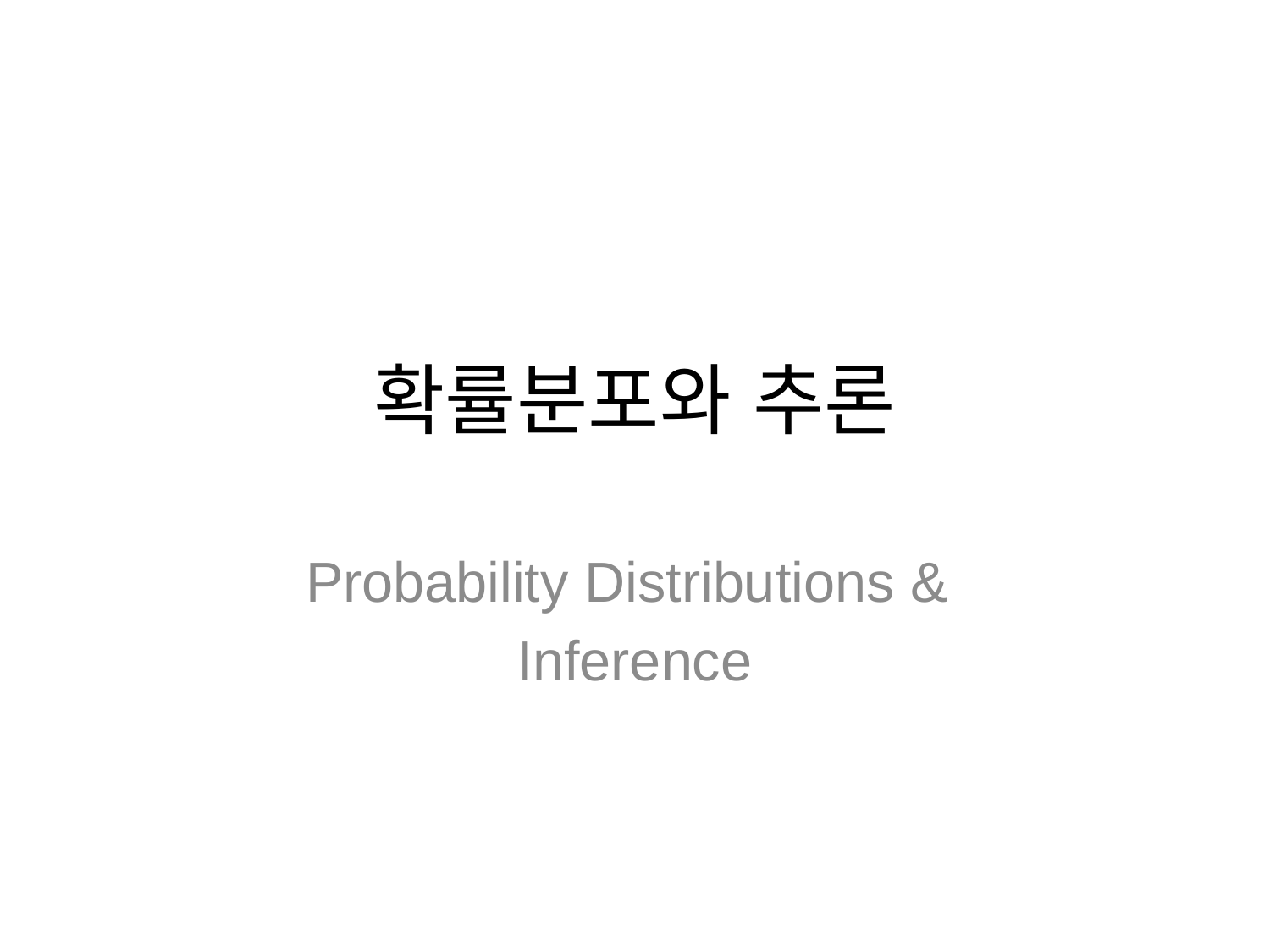

# 확률분포와 추론
Probability Distributions &
Inference